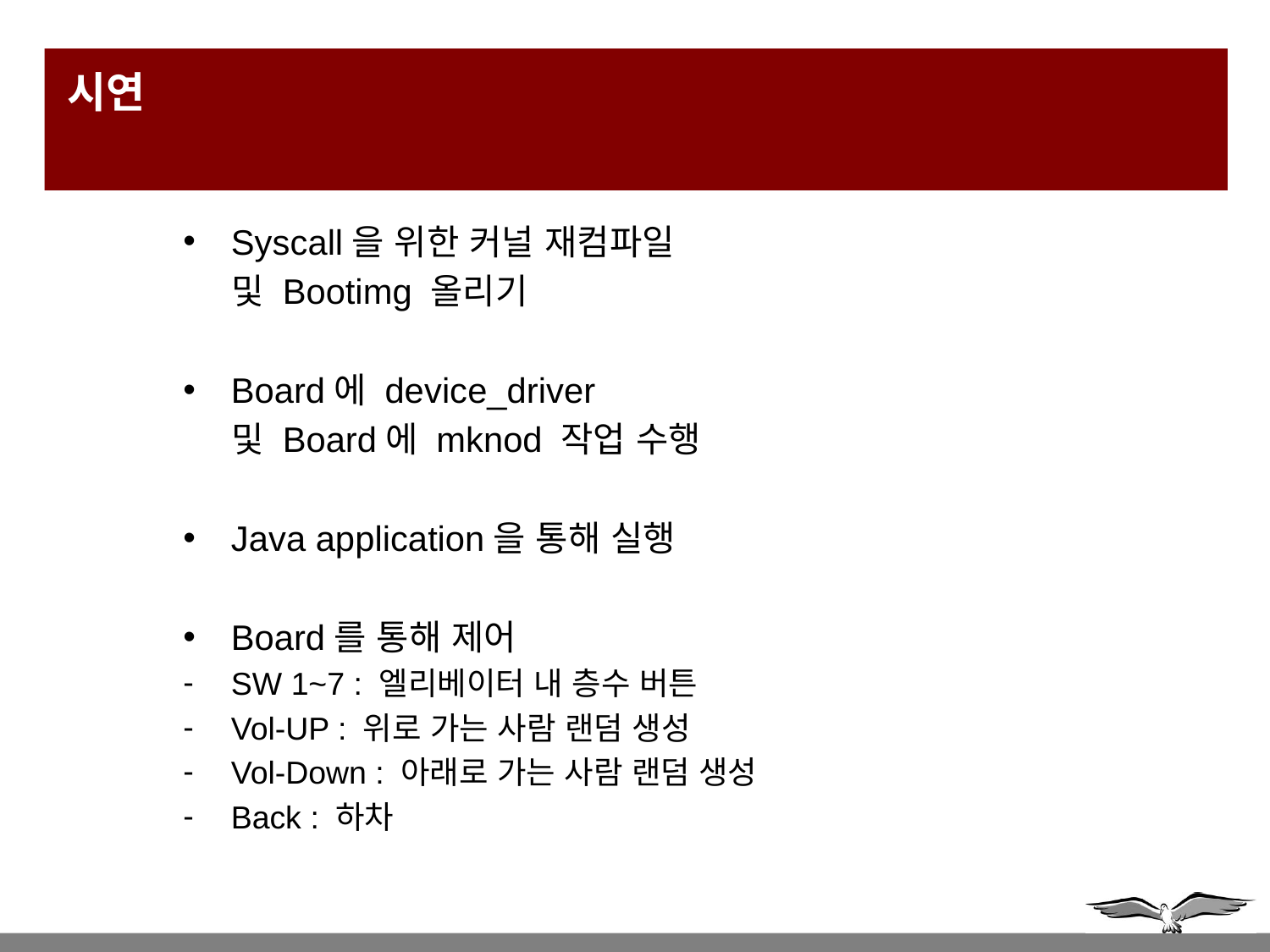

# 시연

Syscall을 위한 커널 재컴파일
    및 Bootimg 올리기

Board에 device_driver
    및 Board에 mknod 작업 수행

Java application을 통해 실행

Board를 통해 제어
SW 1~7 : 엘리베이터 내 층수 버튼
Vol-UP : 위로 가는 사람 랜덤 생성
Vol-Down : 아래로 가는 사람 랜덤 생성
Back : 하차